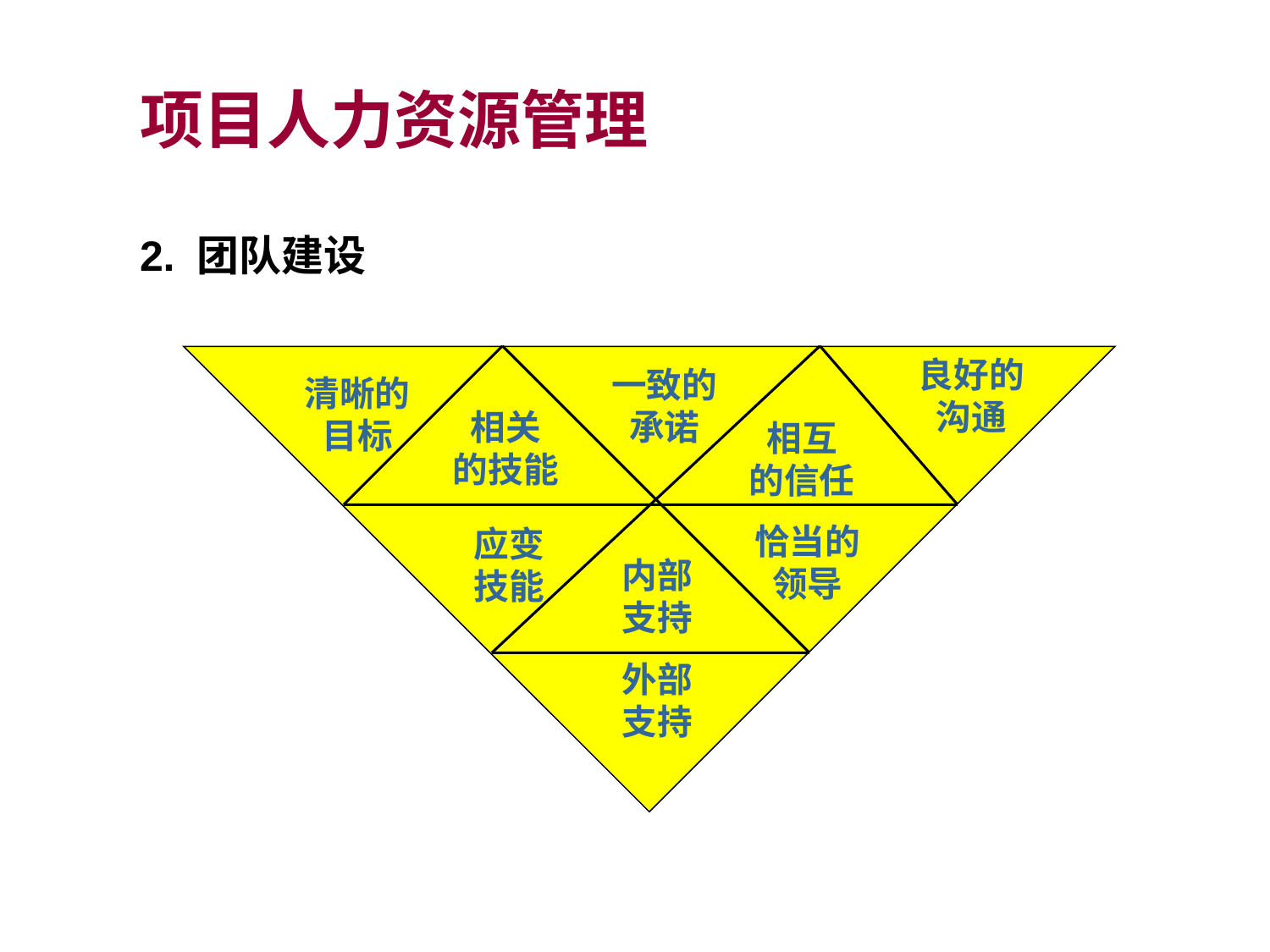

项目人力资源管理
2. 团队建设

良好的
沟通
一致的
承诺
清晰的
目标
相关
的技能
相互
的信任

恰当的
领导
应变
技能
内部
支持
外部
支持